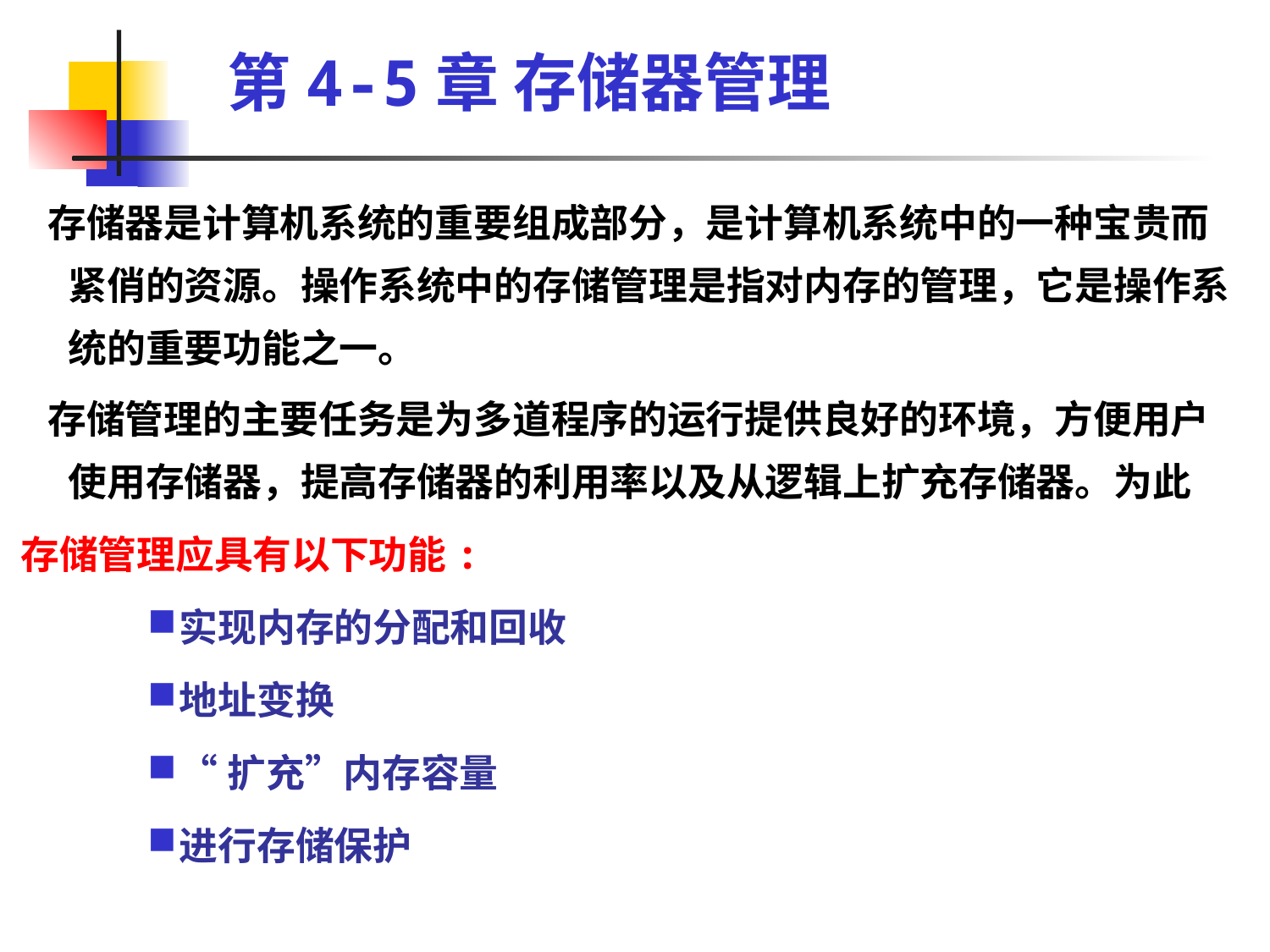

# 第4-5章 存储器管理
  存储器是计算机系统的重要组成部分，是计算机系统中的一种宝贵而紧俏的资源。操作系统中的存储管理是指对内存的管理，它是操作系统的重要功能之一。
  存储管理的主要任务是为多道程序的运行提供良好的环境，方便用户使用存储器，提高存储器的利用率以及从逻辑上扩充存储器。为此
存储管理应具有以下功能:
实现内存的分配和回收
地址变换
“扩充”内存容量
进行存储保护